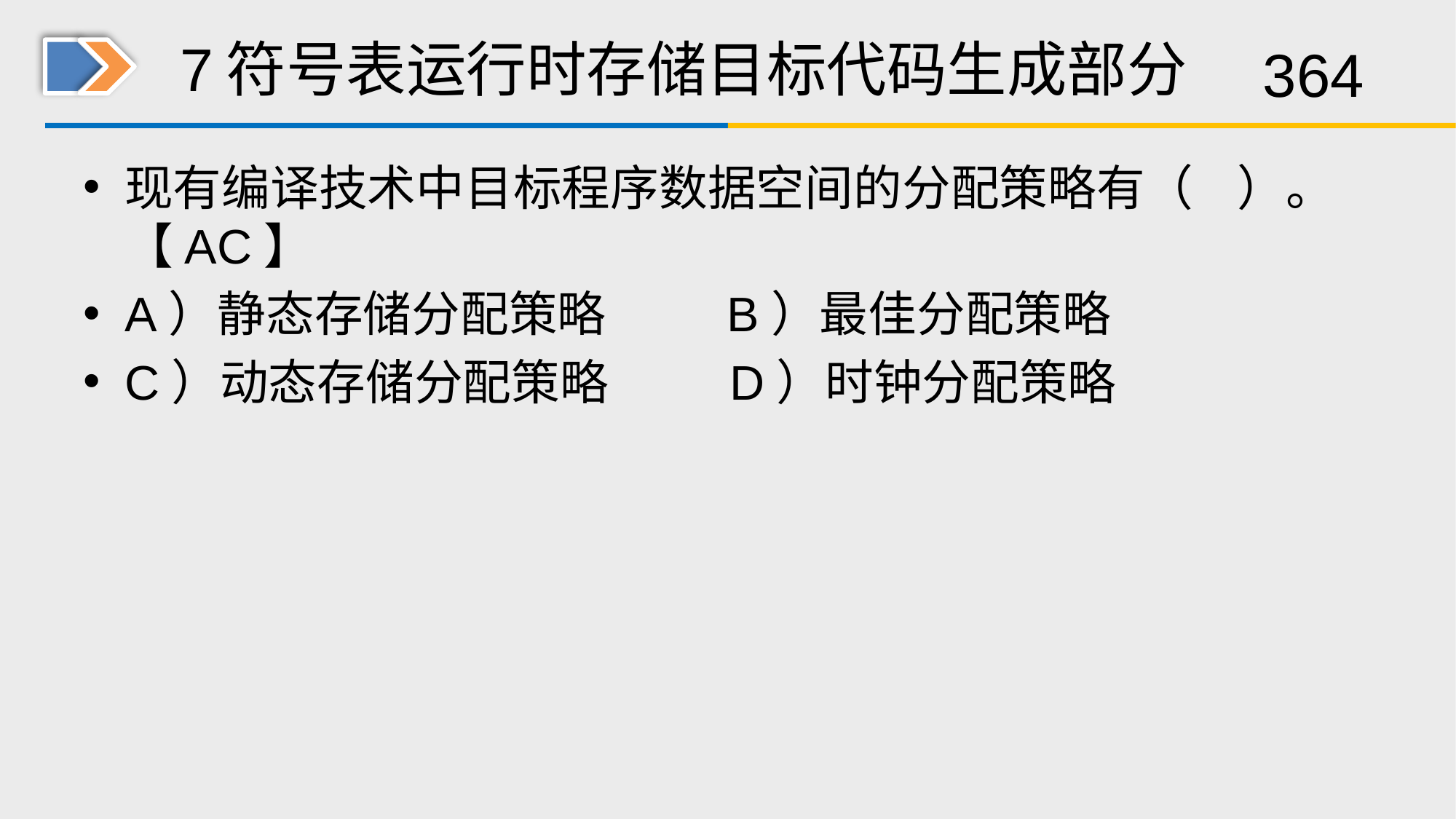

# 7符号表运行时存储目标代码生成部分
364
现有编译技术中目标程序数据空间的分配策略有（    ）。【AC】
A）静态存储分配策略          B）最佳分配策略
C）动态存储分配策略          D）时钟分配策略